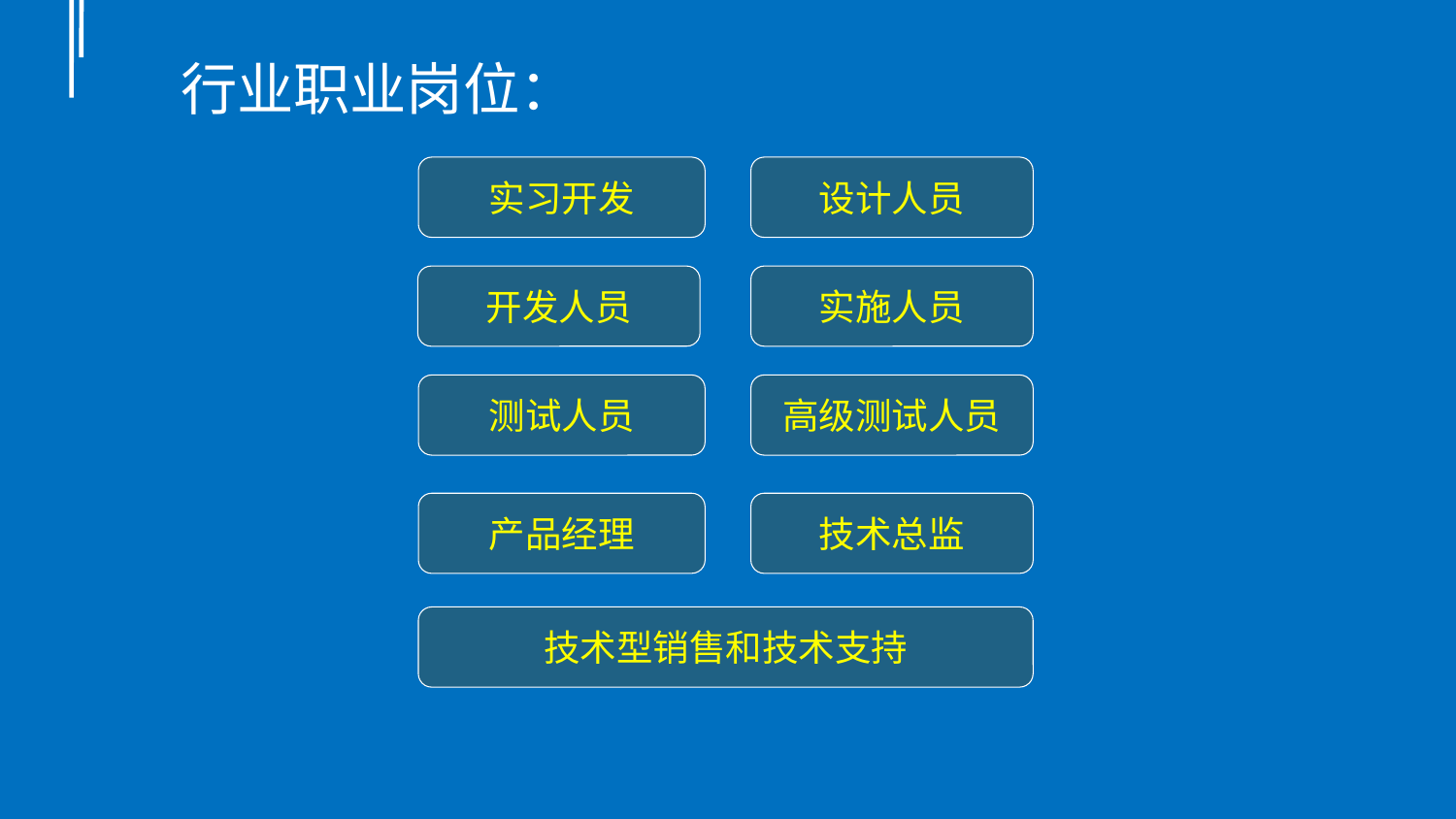

行业职业岗位：
实习开发
设计人员
开发人员
实施人员
测试人员
高级测试人员
产品经理
技术总监
技术型销售和技术支持